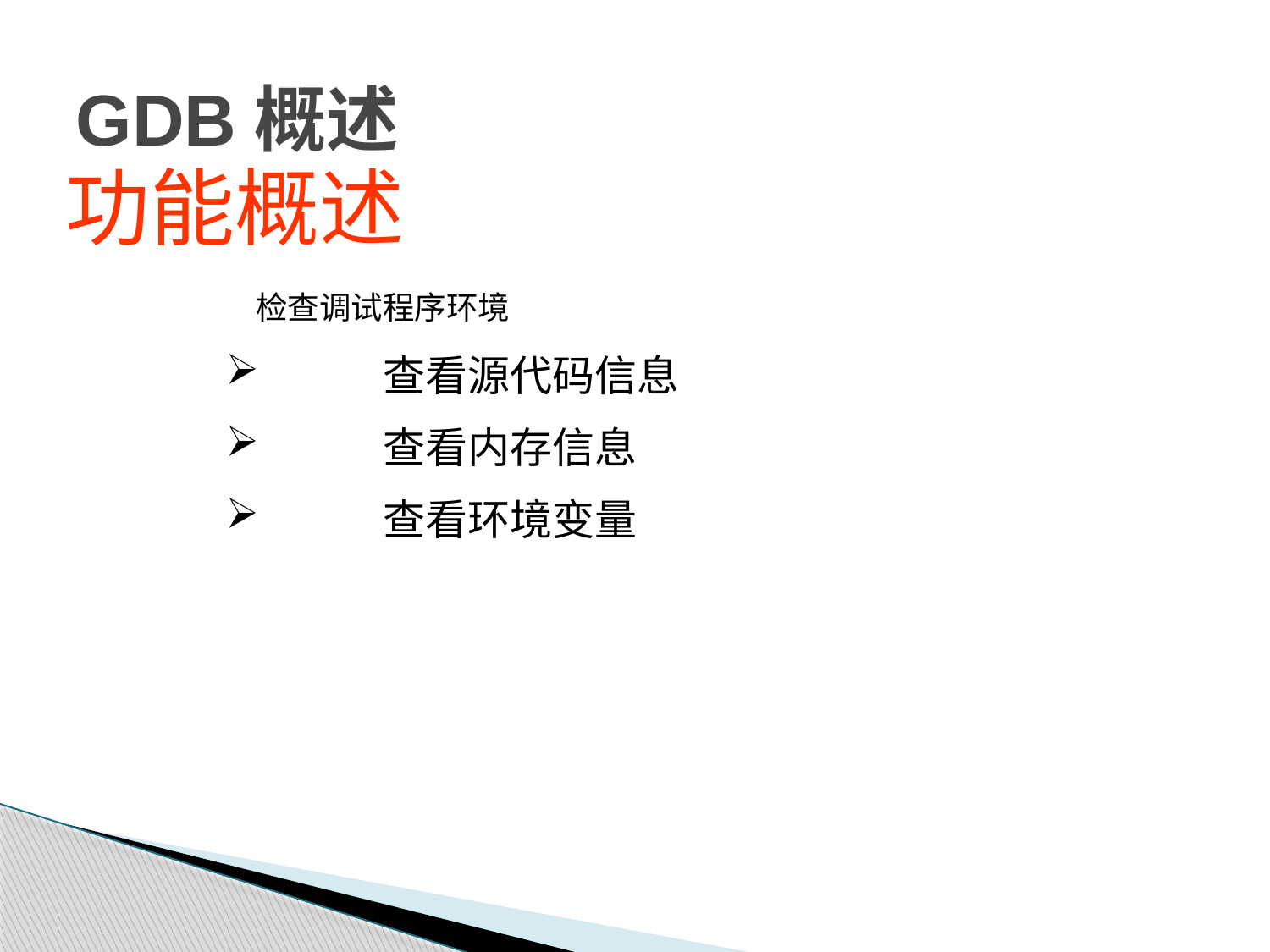

# GDB概述
功能概述
	检查调试程序环境
	查看源代码信息
	查看内存信息
	查看环境变量